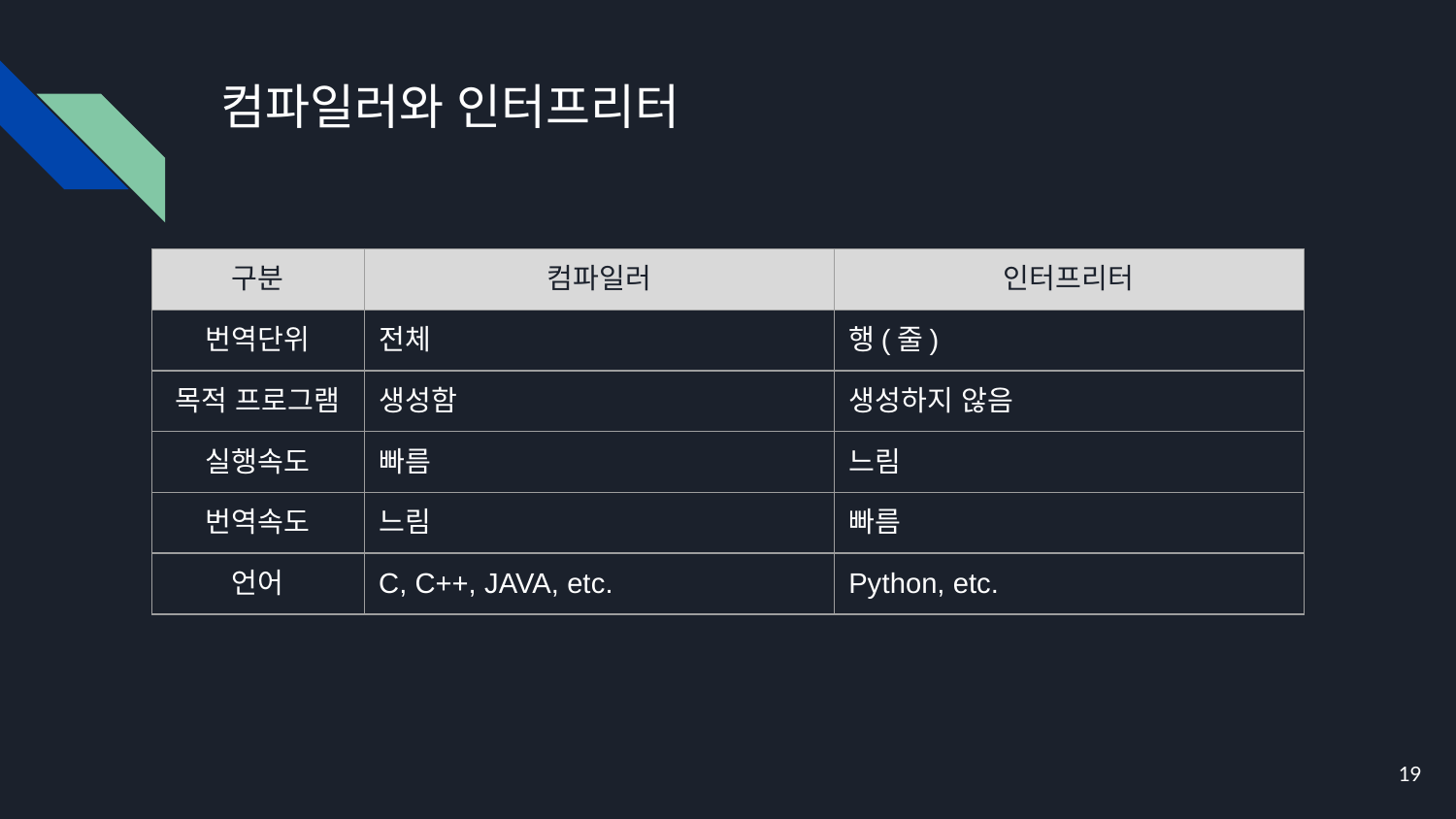

# 컴파일러와 인터프리터
| 구분 | 컴파일러 | 인터프리터 |
| --- | --- | --- |
| 번역단위 | 전체 | 행(줄) |
| 목적 프로그램 | 생성함 | 생성하지 않음 |
| 실행속도 | 빠름 | 느림 |
| 번역속도 | 느림 | 빠름 |
| 언어 | C, C++, JAVA, etc. | Python, etc. |
19